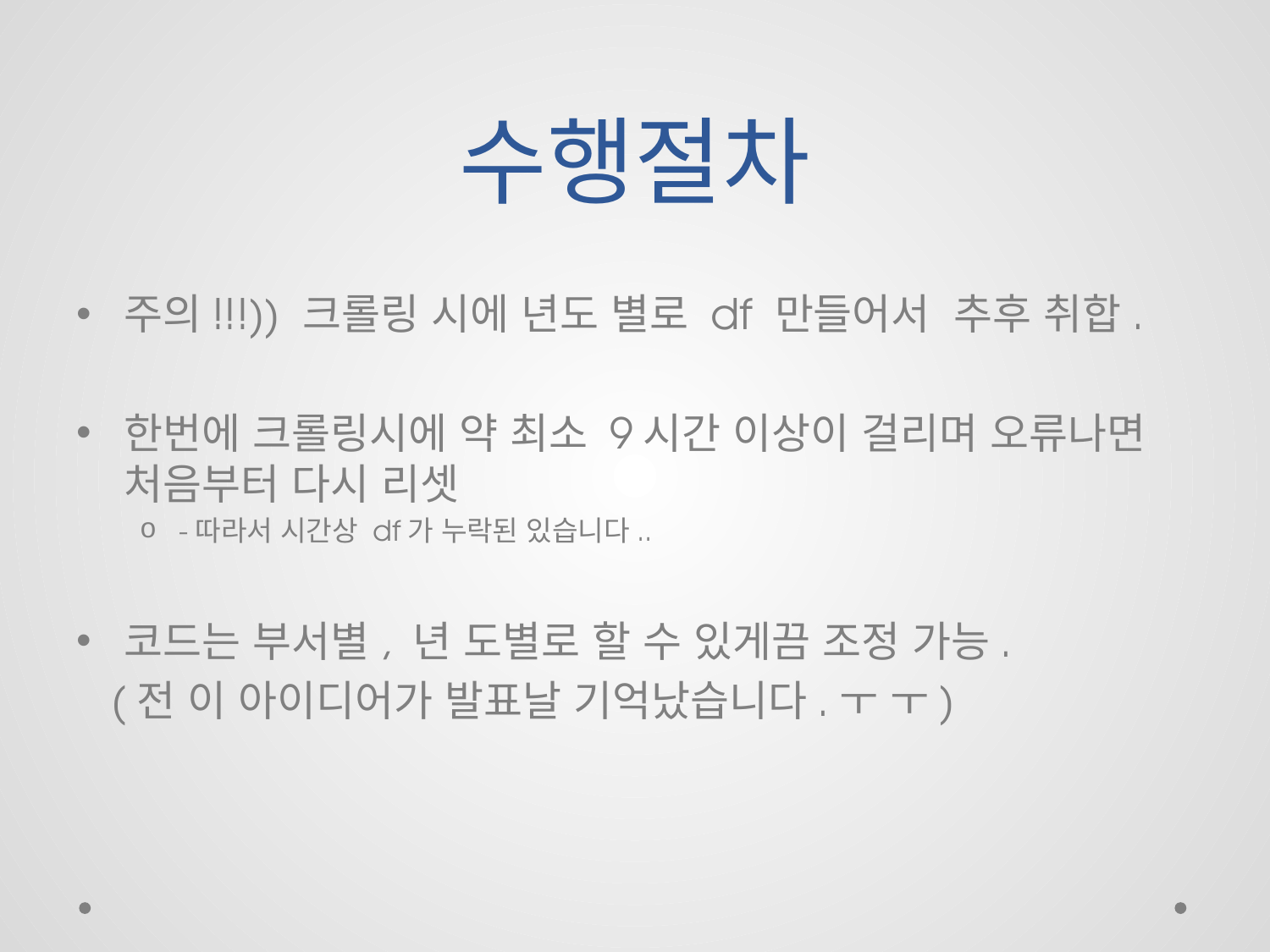

# 수행절차

주의!!!)) 크롤링 시에 년도 별로 df 만들어서  추후 취합.

한번에 크롤링시에 약 최소 9시간 이상이 걸리며 오류나면 처음부터 다시 리셋
-따라서 시간상 df가 누락된 있습니다..

코드는 부서별, 년 도별로 할 수 있게끔 조정 가능.
   (전 이 아이디어가 발표날 기억났습니다.ㅜ ㅜ)